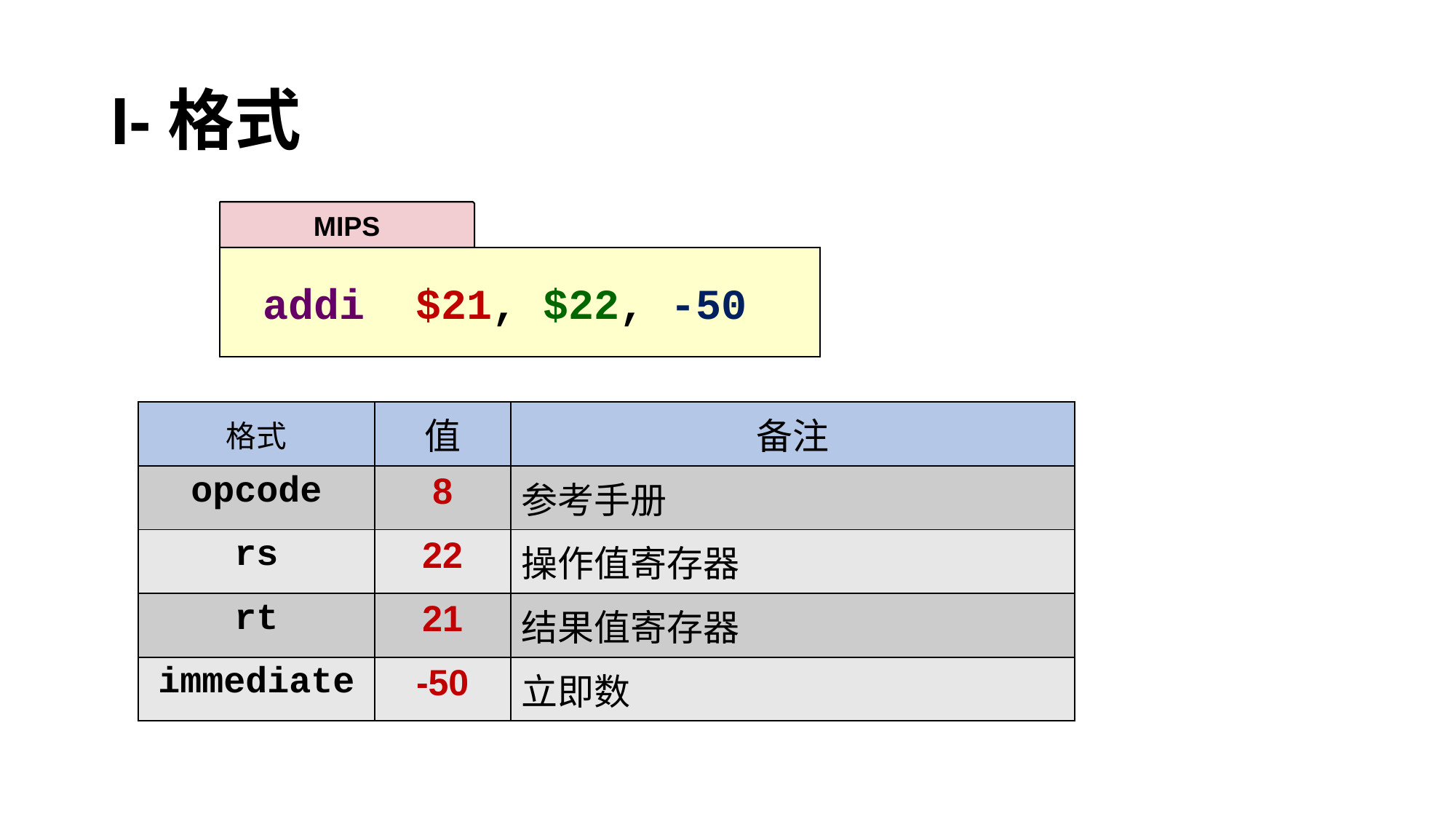

# I-格式
MIPS
  addi  $21, $22, -50
| 格式 | 值 | 备注 |
| --- | --- | --- |
| opcode | 8 | 参考手册 |
| rs | 22 | 操作值寄存器 |
| rt | 21 | 结果值寄存器 |
| immediate | -50 | 立即数 |